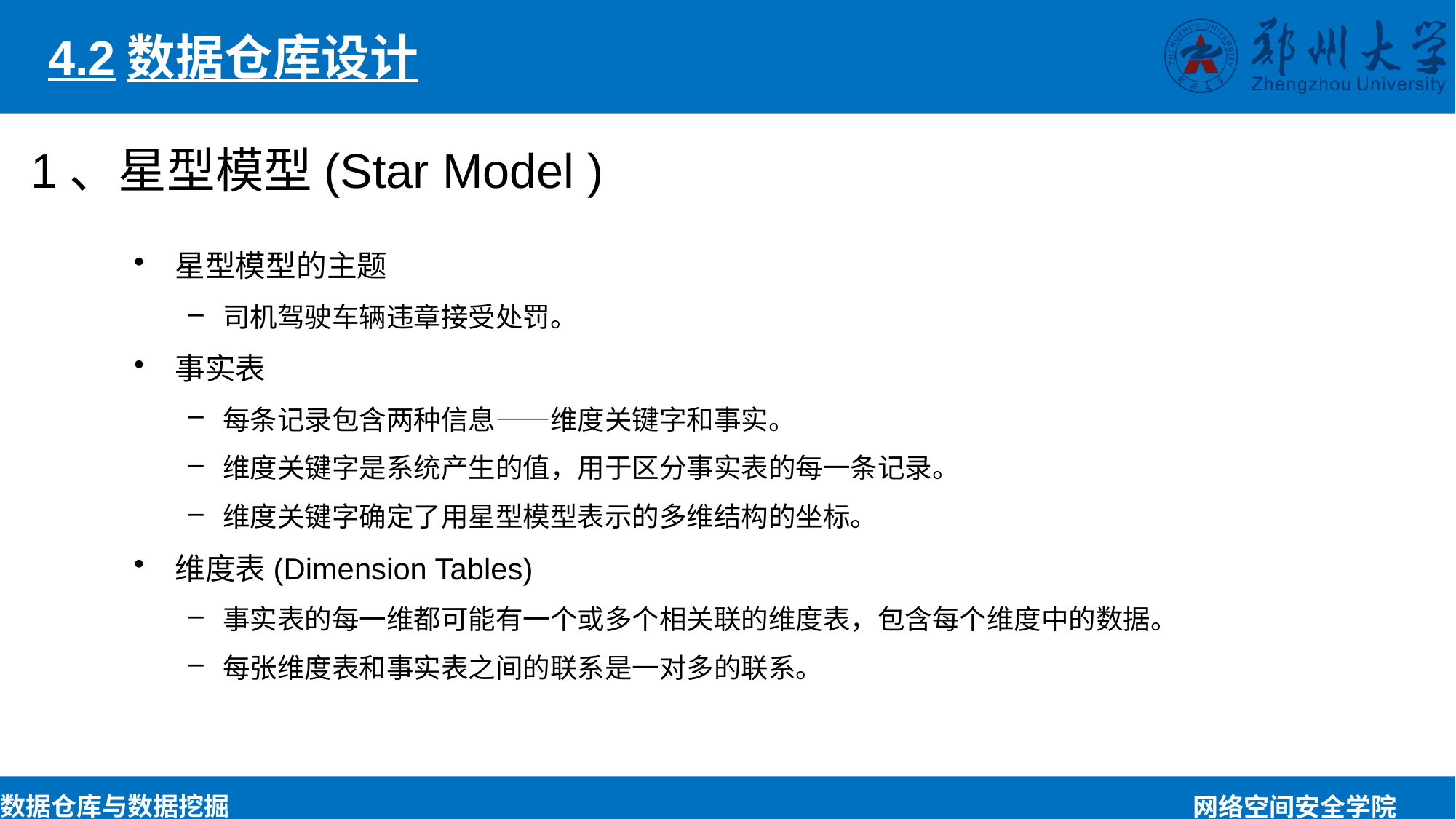

4.2数据仓库设计
1、星型模型(Star Model )
星型模型的主题
司机驾驶车辆违章接受处罚。
事实表
每条记录包含两种信息——维度关键字和事实。
维度关键字是系统产生的值，用于区分事实表的每一条记录。
维度关键字确定了用星型模型表示的多维结构的坐标。
维度表(Dimension Tables)
事实表的每一维都可能有一个或多个相关联的维度表，包含每个维度中的数据。
每张维度表和事实表之间的联系是一对多的联系。